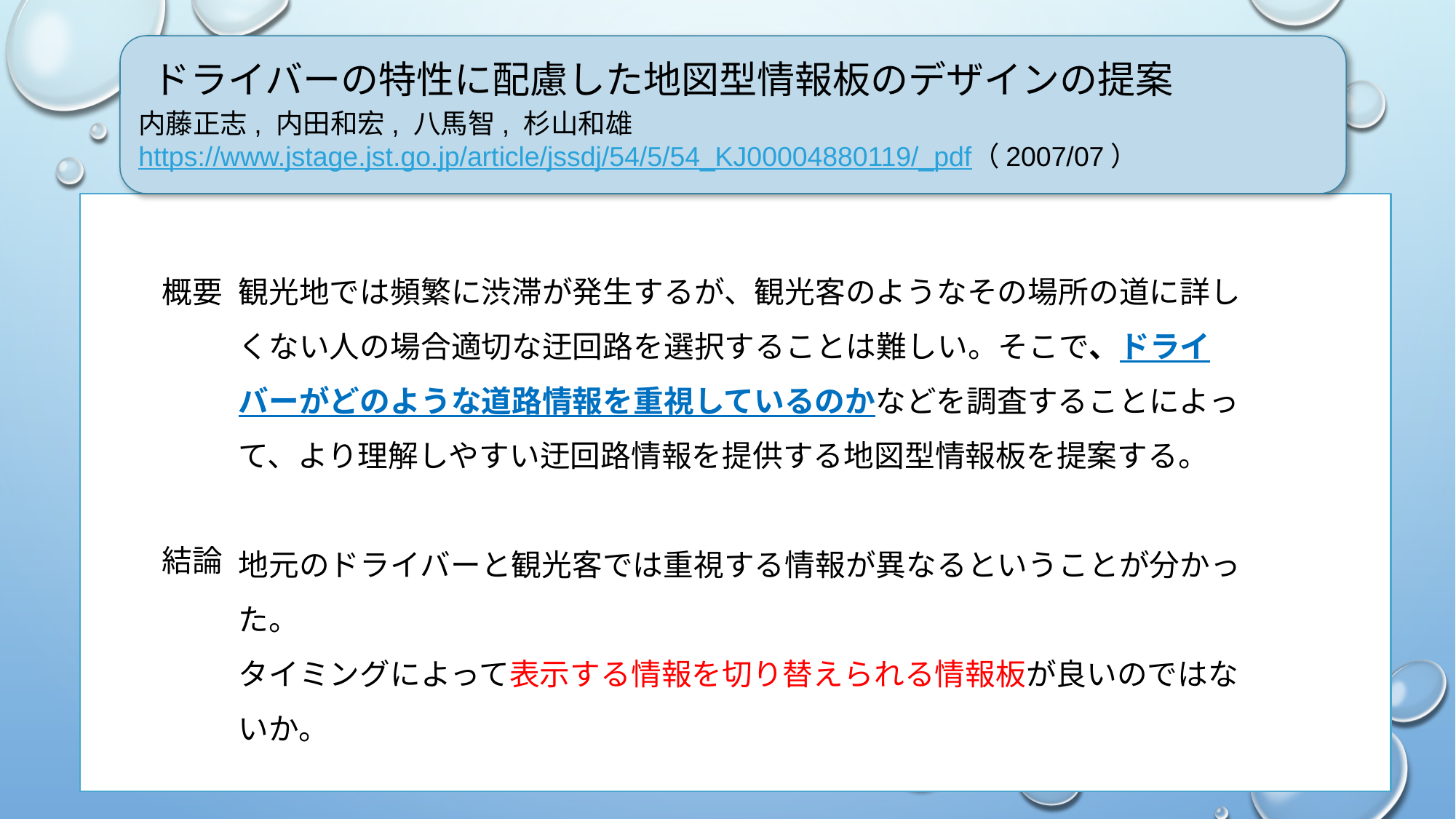

# バス満足度及びサービスレベルの認知と選択肢集合の関係性分析
ドライバーの特性に配慮した地図型情報板のデザインの提案
内藤正志, 内田和宏, 八馬智, 杉山和雄
https://www.jstage.jst.go.jp/article/jssdj/54/5/54_KJ00004880119/_pdf（2007/07）

観光地では頻繁に渋滞が発生するが、観光客のようなその場所の道に詳しくない人の場合適切な迂回路を選択することは難しい。そこで、ドライバーがどのような道路情報を重視しているのかなどを調査することによって、より理解しやすい迂回路情報を提供する地図型情報板を提案する。

地元のドライバーと観光客では重視する情報が異なるということが分かった。
タイミングによって表示する情報を切り替えられる情報板が良いのではないか。

概要

結論